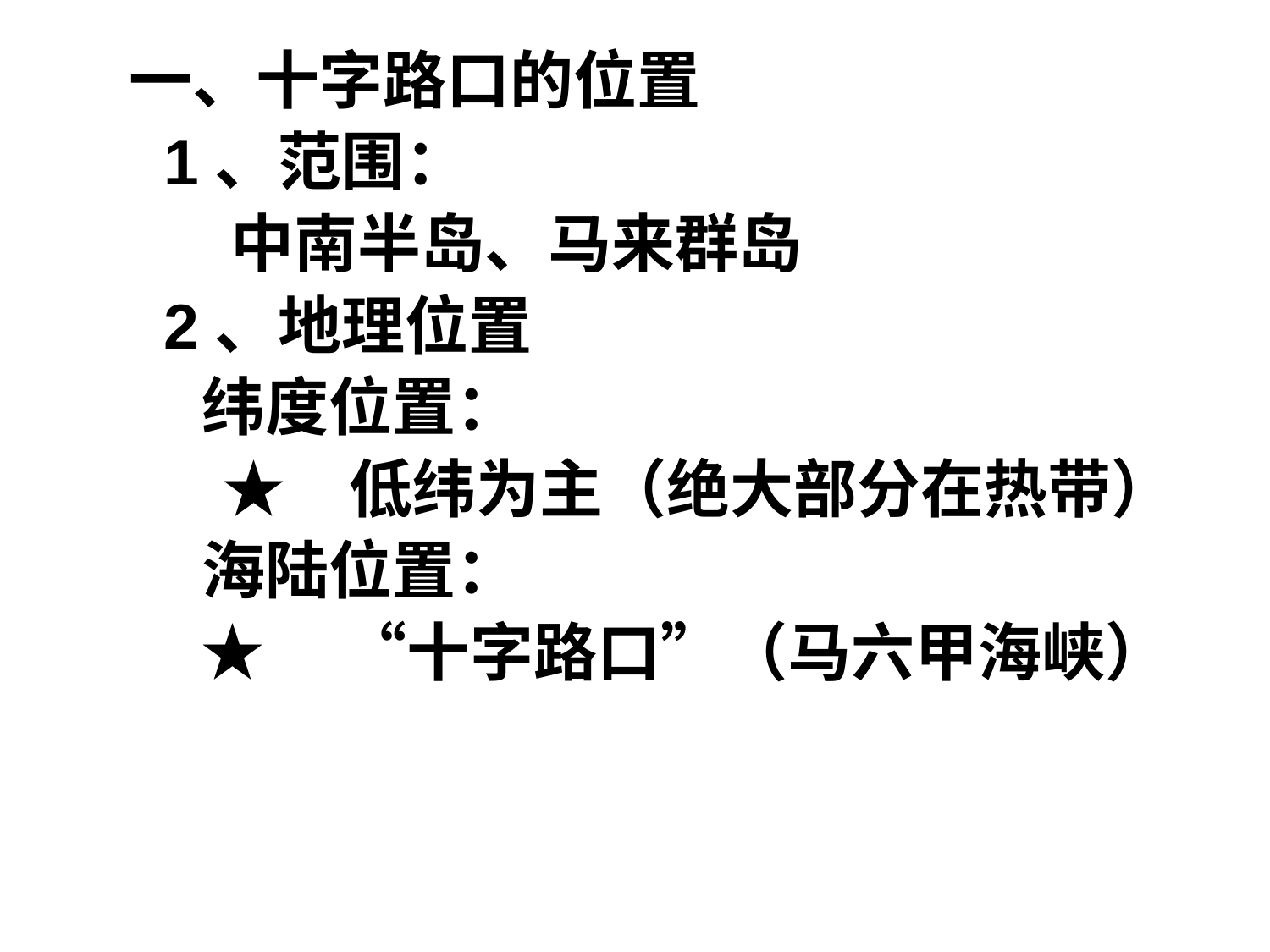

一、十字路口的位置
  1、范围：
      中南半岛、马来群岛
  2、地理位置
    纬度位置：
 　★　低纬为主（绝大部分在热带）
    海陆位置：
     ★　“十字路口”（马六甲海峡）